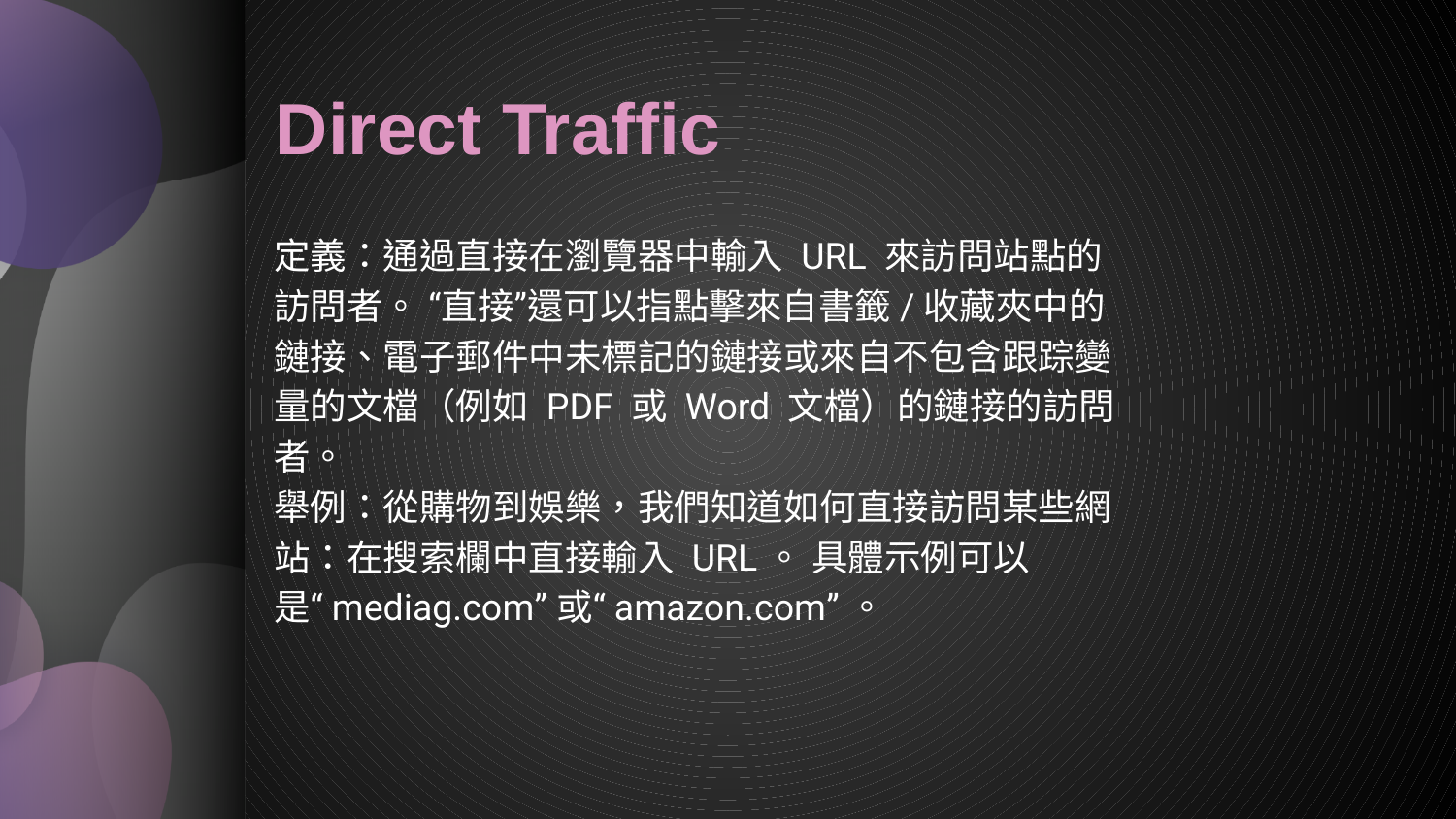

# Direct Traffic
定義：通過直接在瀏覽器中輸入 URL 來訪問站點的訪問者。 “直接”還可以指點擊來自書籤/收藏夾中的鏈接、電子郵件中未標記的鏈接或來自不包含跟踪變量的文檔（例如 PDF 或 Word 文檔）的鏈接的訪問者。
舉例：從購物到娛樂，我們知道如何直接訪問某些網站：在搜索欄中直接輸入 URL。 具體示例可以是“mediag.com”或“amazon.com”。